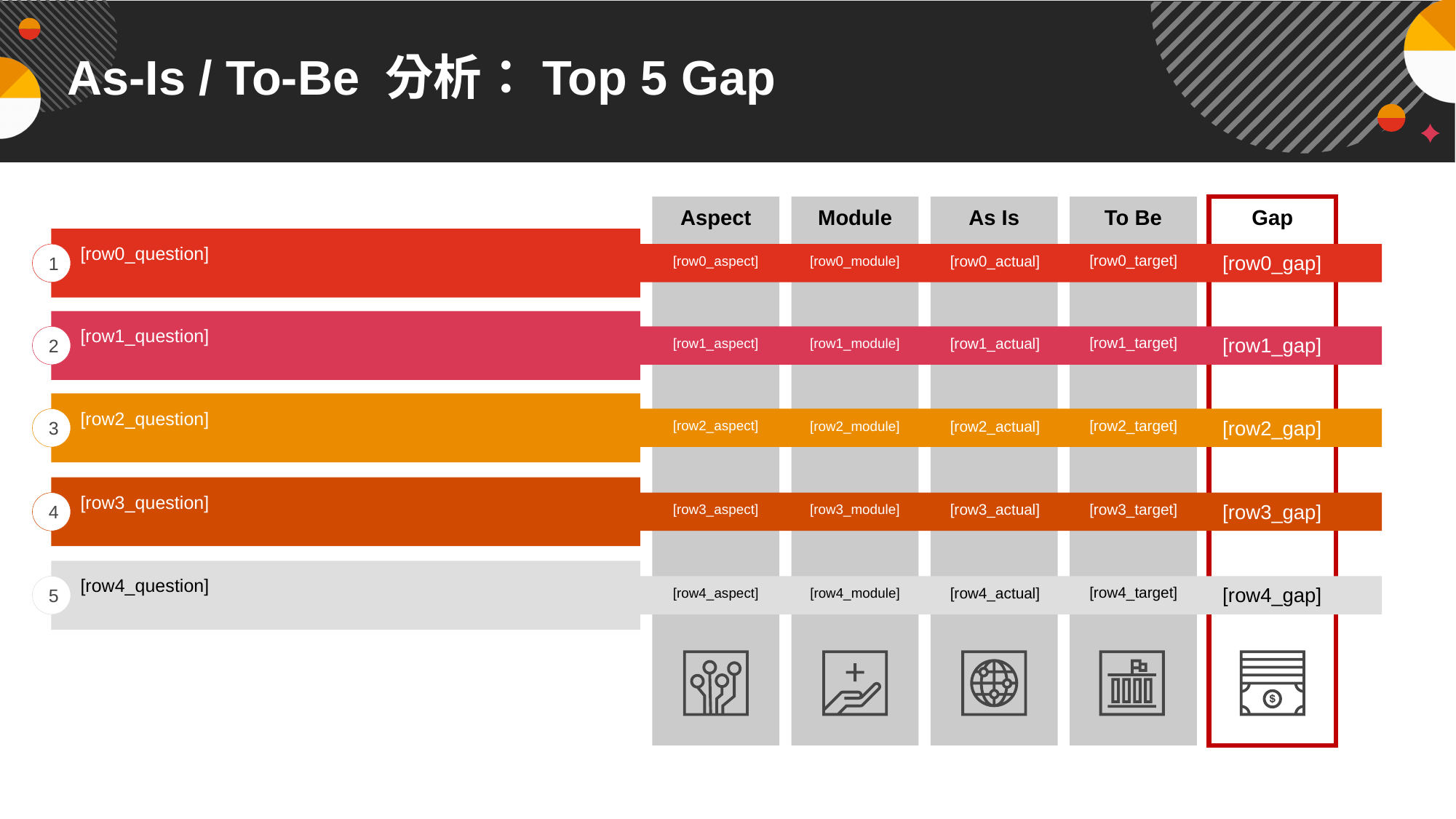

As-Is / To-Be 分析：Top 5 Gap
Aspect
Module
As Is
To Be
Gap

[row0_question]
1
[row0_gap]
[row0_target]
[row0_actual]
[row0_aspect]
[row0_module]

[row1_question]
2
[row1_gap]
[row1_target]
[row1_actual]
[row1_aspect]
[row1_module]

[row2_question]
3
[row2_gap]
[row2_target]
[row2_actual]
[row2_aspect]
[row2_module]

[row3_question]
4
[row3_gap]
[row3_target]
[row3_actual]
[row3_aspect]
[row3_module]

[row4_question]
5
[row4_gap]
[row4_target]
[row4_actual]
[row4_aspect]
[row4_module]